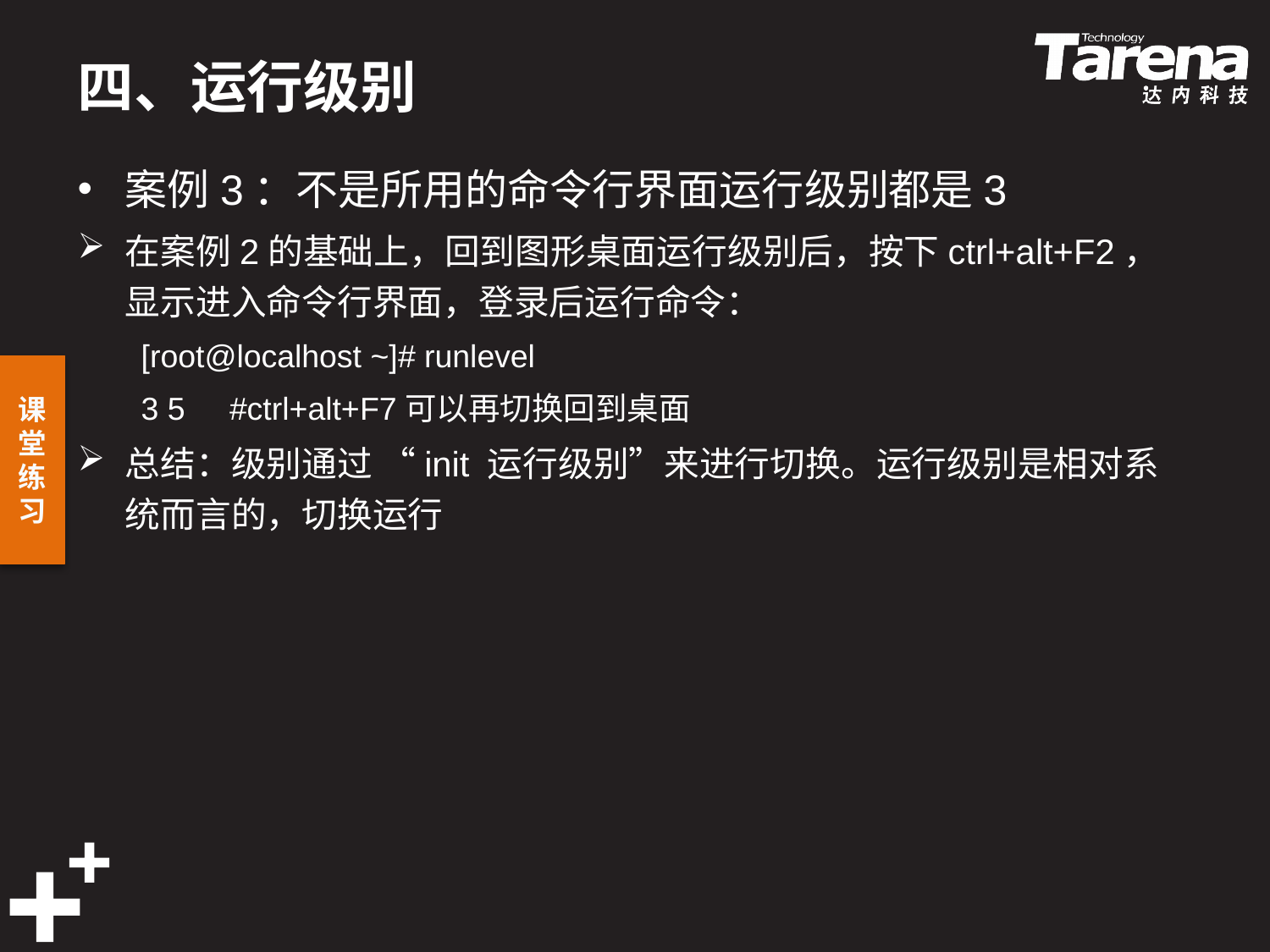

# 四、运行级别
案例3：不是所用的命令行界面运行级别都是3
在案例2的基础上，回到图形桌面运行级别后，按下ctrl+alt+F2，显示进入命令行界面，登录后运行命令：
[root@localhost ~]# runlevel
3 5     #ctrl+alt+F7可以再切换回到桌面
总结：级别通过 “init 运行级别”来进行切换。运行级别是相对系统而言的，切换运行